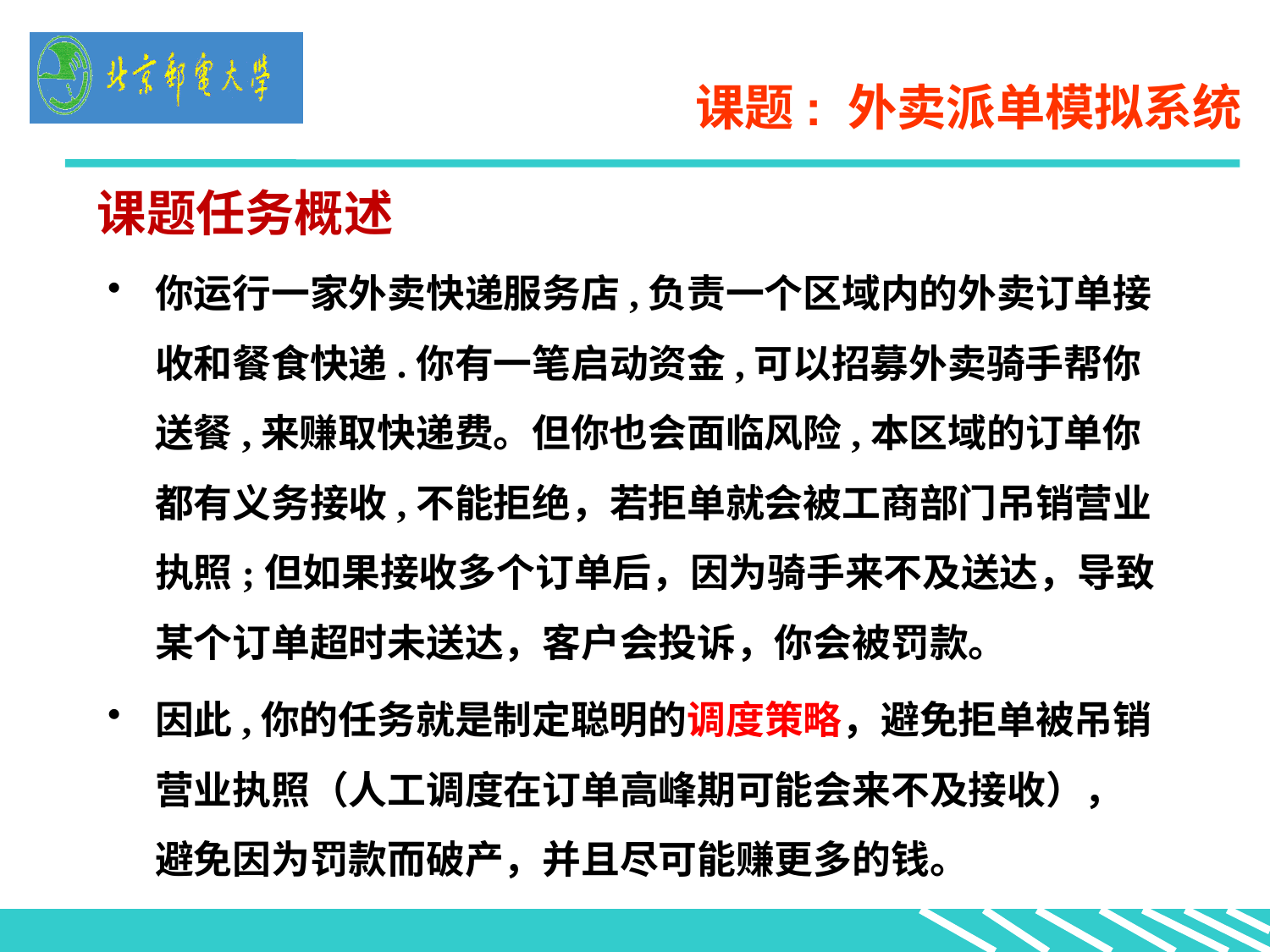

# 课题: 外卖派单模拟系统
课题任务概述
你运行一家外卖快递服务店,负责一个区域内的外卖订单接收和餐食快递.你有一笔启动资金,可以招募外卖骑手帮你送餐,来赚取快递费。但你也会面临风险,本区域的订单你都有义务接收,不能拒绝，若拒单就会被工商部门吊销营业执照;但如果接收多个订单后，因为骑手来不及送达，导致某个订单超时未送达，客户会投诉，你会被罚款。
因此,你的任务就是制定聪明的调度策略，避免拒单被吊销营业执照（人工调度在订单高峰期可能会来不及接收），避免因为罚款而破产，并且尽可能赚更多的钱。

3